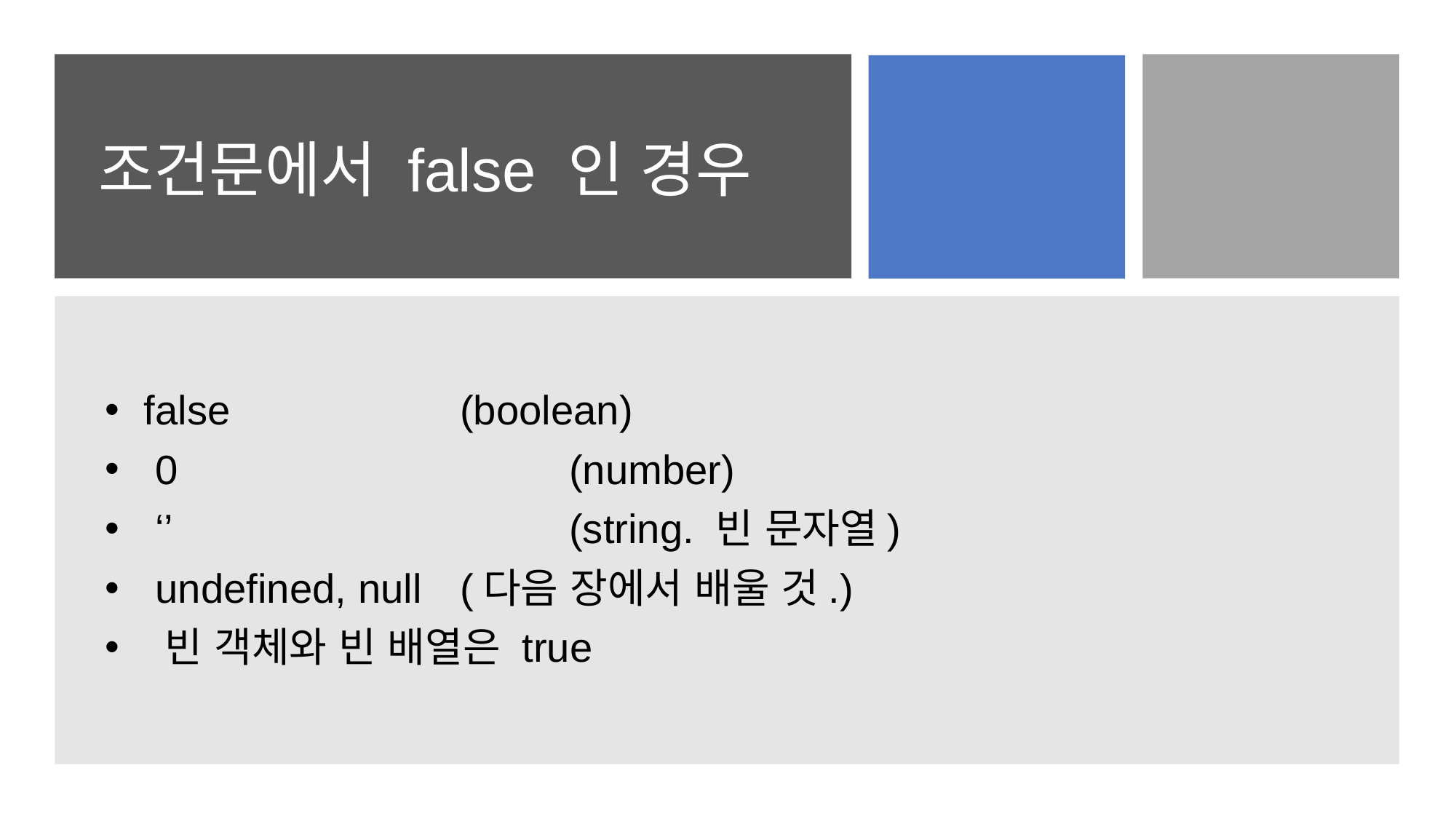

# 조건문에서 false 인 경우

 false			(boolean)
  0 				(number)
  ‘’				(string. 빈 문자열)
  undefined, null	(다음 장에서 배울 것.)
  빈 객체와 빈 배열은 true